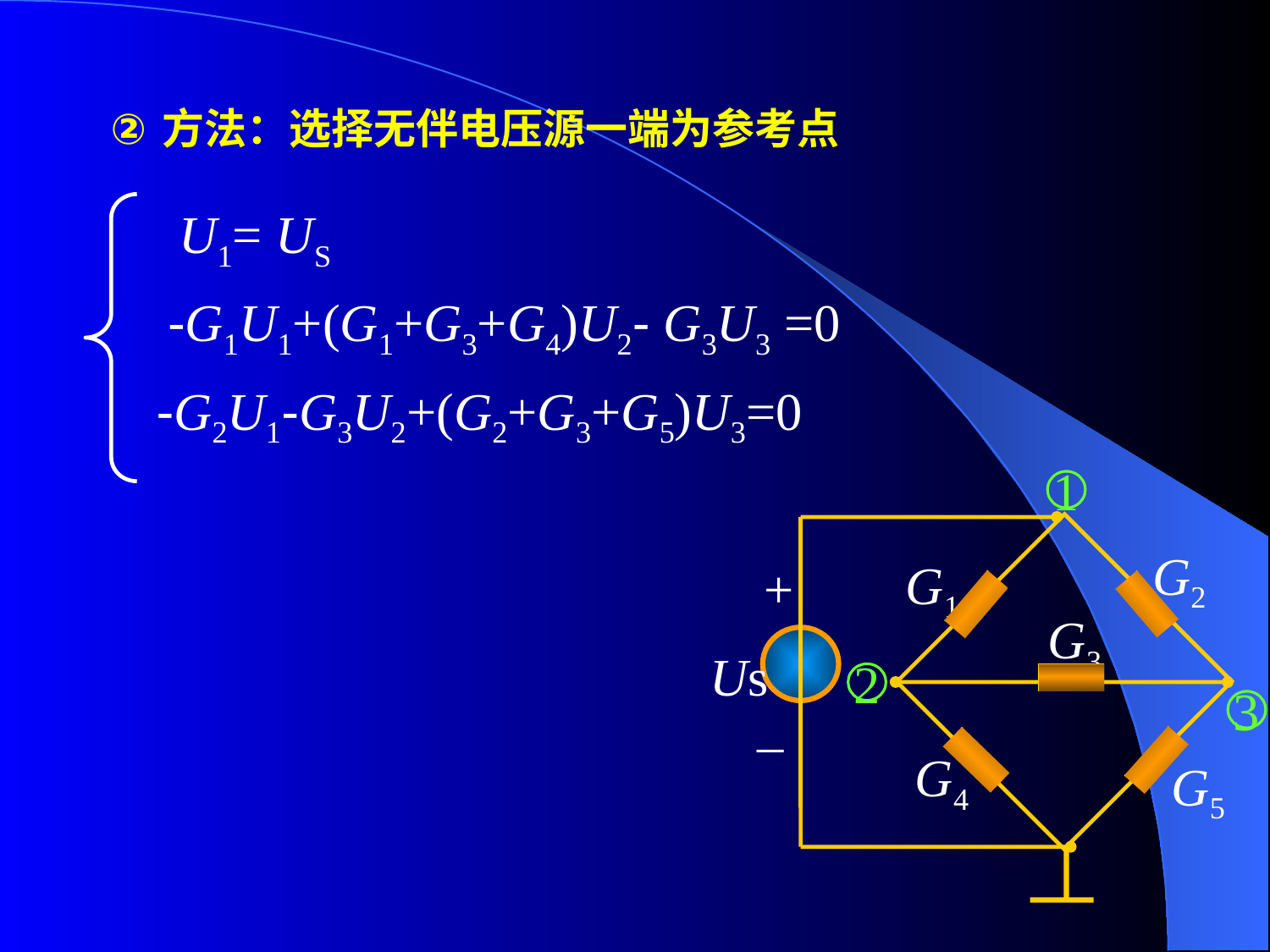

方法：选择无伴电压源一端为参考点

U1= US
-G1U1+(G1+G3+G4)U2- G3U3 =0
-G2U1-G3U2+(G2+G3+G5)U3=0
1

G2
G1
+

G3

Us

2

3
_
G4

G5